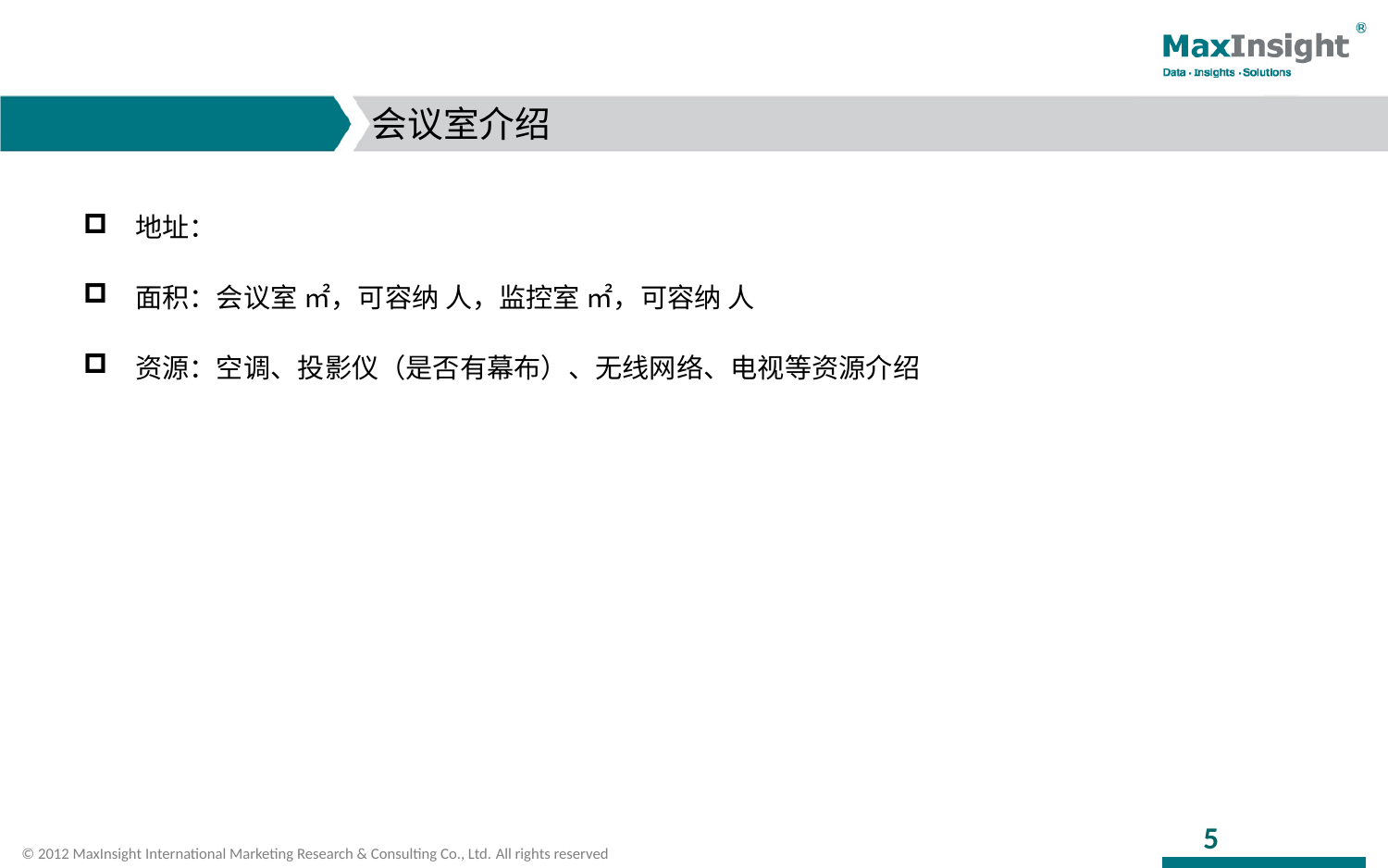

# 会议室介绍
地址：
面积：会议室 ㎡，可容纳 人，监控室 ㎡，可容纳 人
资源：空调、投影仪（是否有幕布）、无线网络、电视等资源介绍